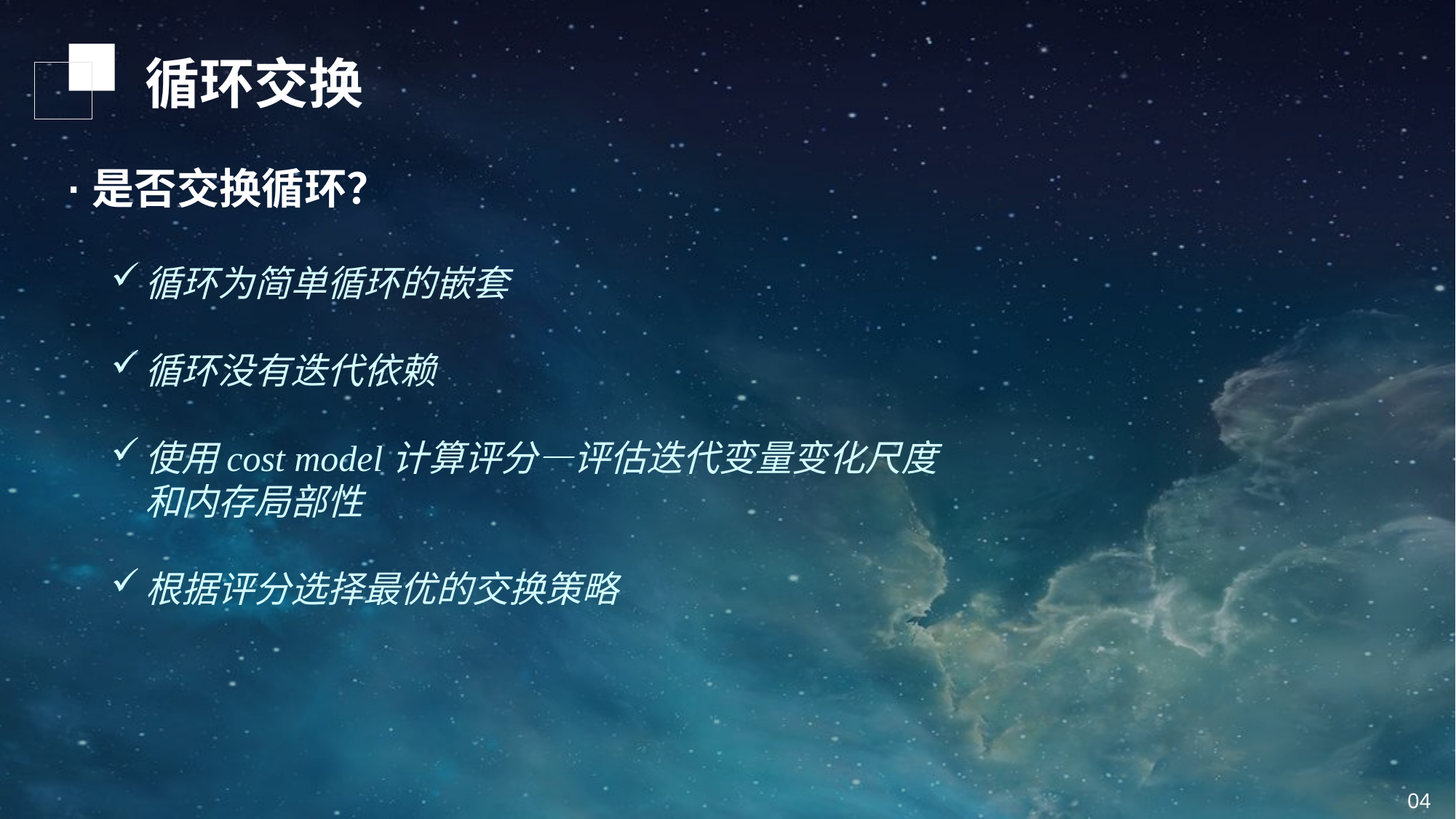

循环交换

·是否交换循环？
循环为简单循环的嵌套

循环没有迭代依赖

使用cost model计算评分—评估迭代变量变化尺度和内存局部性

根据评分选择最优的交换策略
04